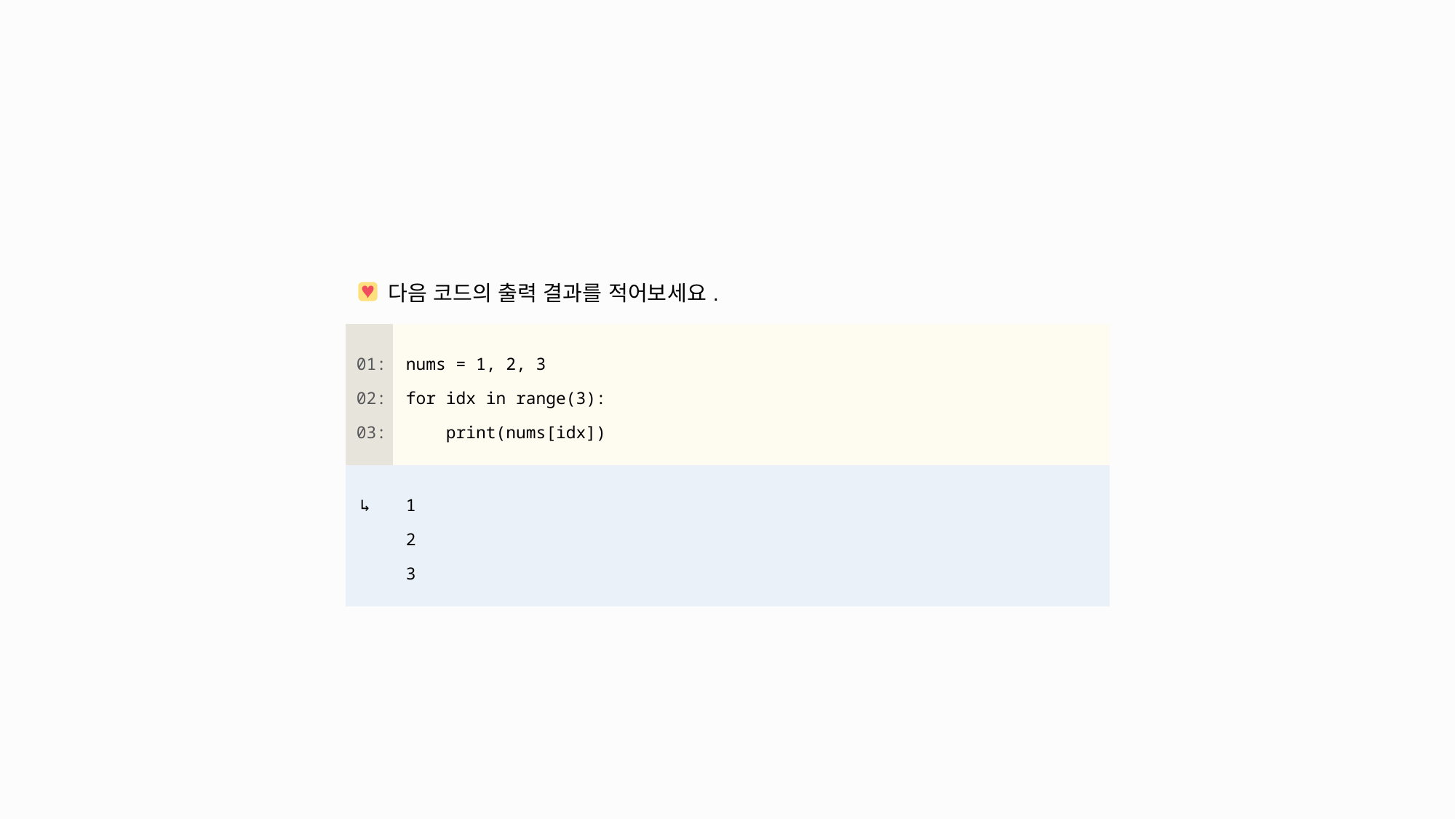

| 다음 코드의 출력 결과를 적어보세요. |  |
| --- | --- |
| 01: 02: 03: | nums = 1, 2, 3 for idx in range(3): print(nums[idx]) |
| ↳ | 1 2 3 |